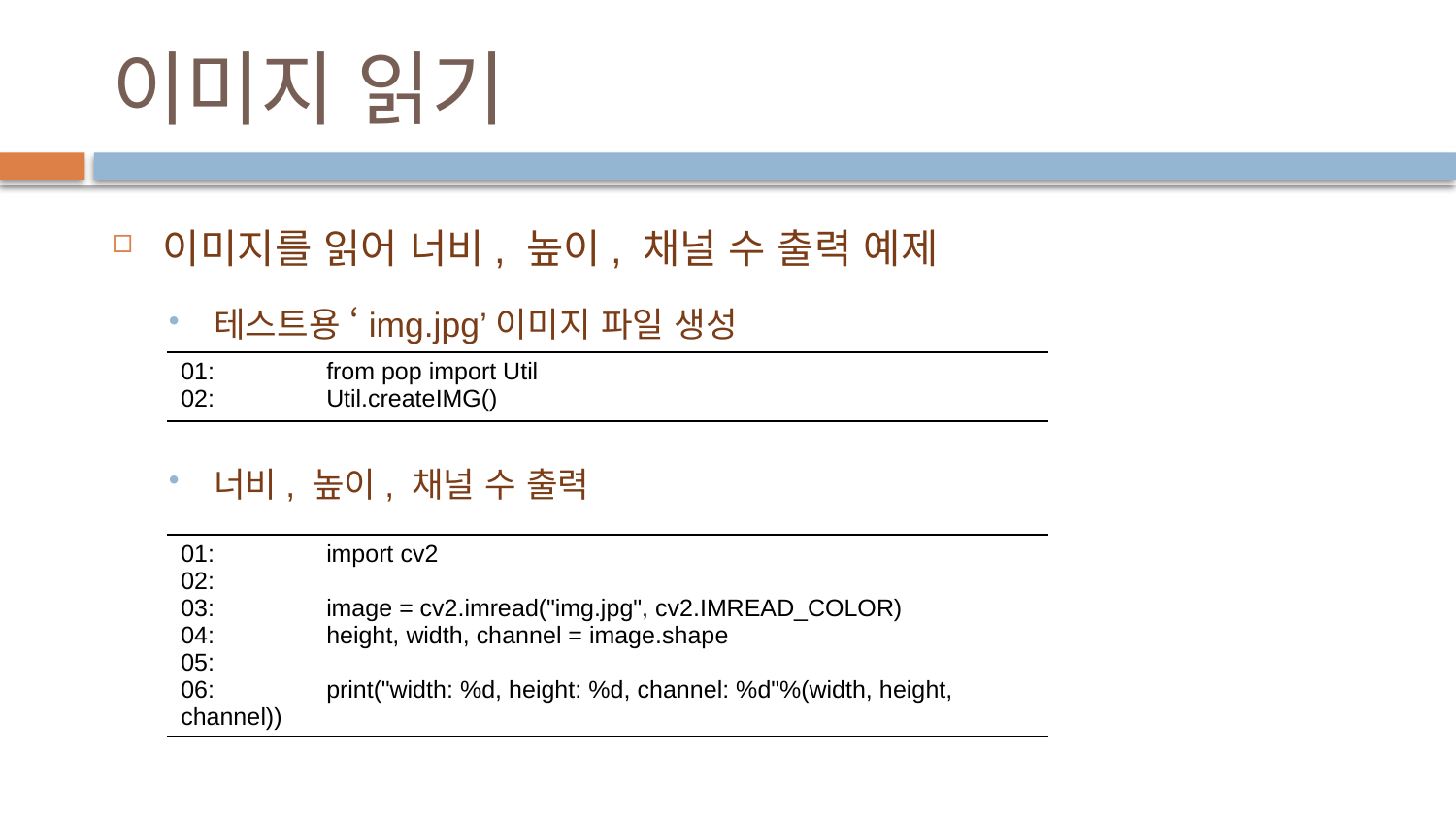

# 이미지 읽기
이미지를 읽어 너비, 높이, 채널 수 출력 예제
테스트용 ‘img.jpg’이미지 파일 생성

너비, 높이, 채널 수 출력
| 01: from pop import Util 02: Util.createIMG() |
| --- |
| 01: import cv2 02: 03: image = cv2.imread("img.jpg", cv2.IMREAD\_COLOR) 04: height, width, channel = image.shape 05: 06: print("width: %d, height: %d, channel: %d"%(width, height, channel)) |
| --- |